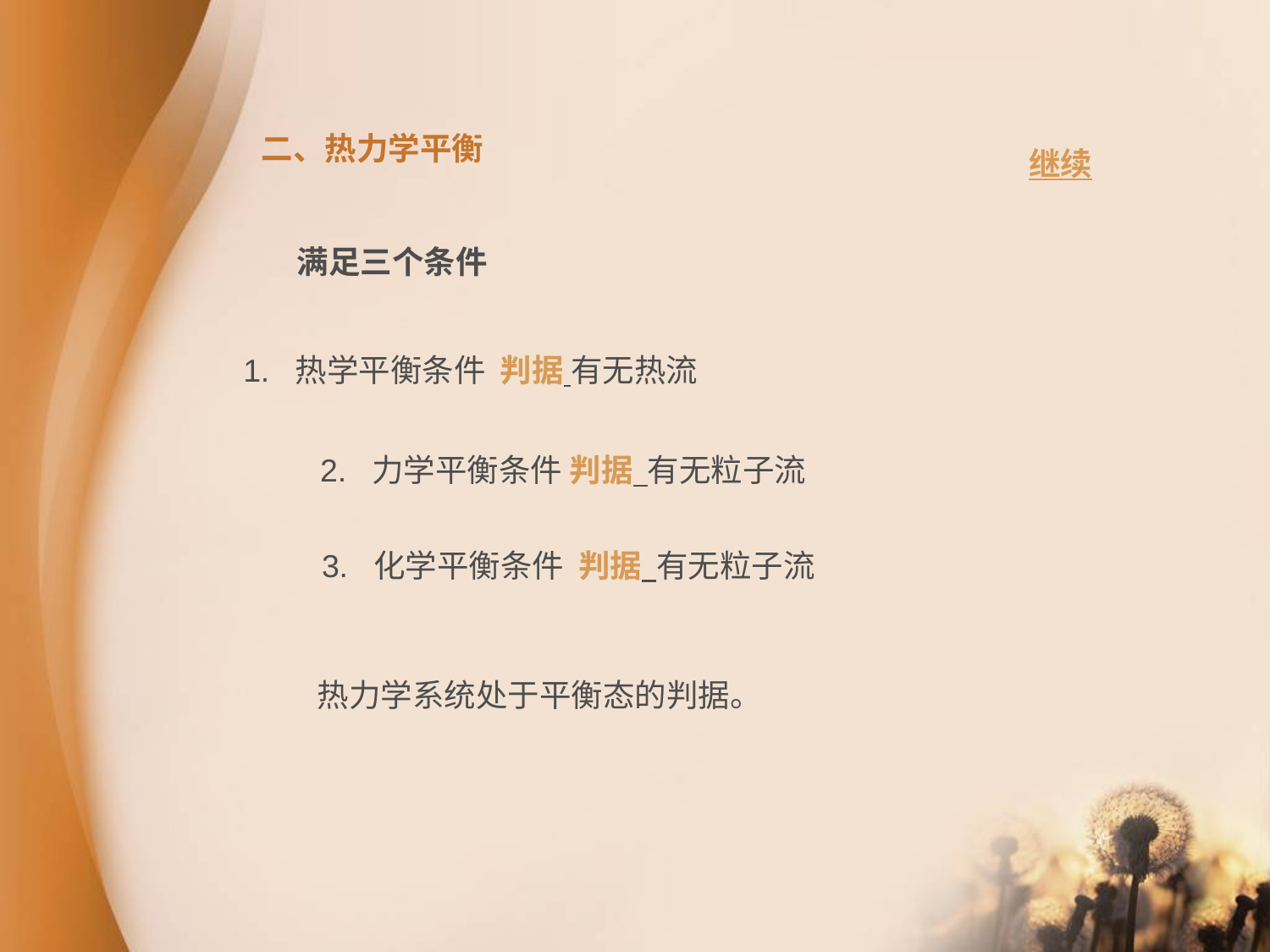

二、热力学平衡
继续
满足三个条件
1.  热学平衡条件  判据 有无热流
2.  力学平衡条件 判据  有无粒子流
3.  化学平衡条件  判据  有无粒子流
热力学系统处于平衡态的判据。